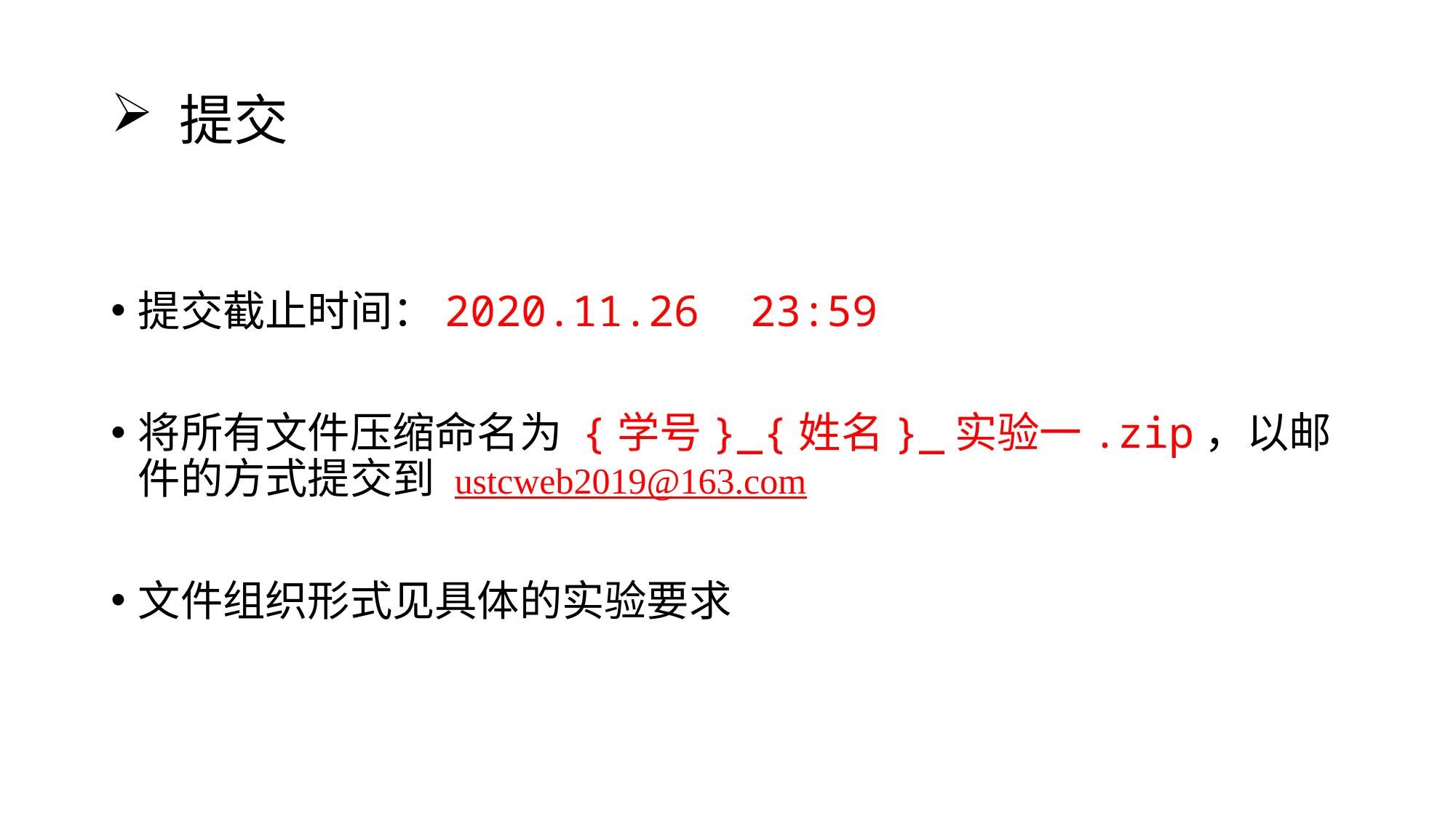

# 提交

提交截止时间：2020.11.26  23:59

将所有文件压缩命名为 {学号}_{姓名}_实验一.zip，以邮件的方式提交到 ustcweb2019@163.com

文件组织形式见具体的实验要求